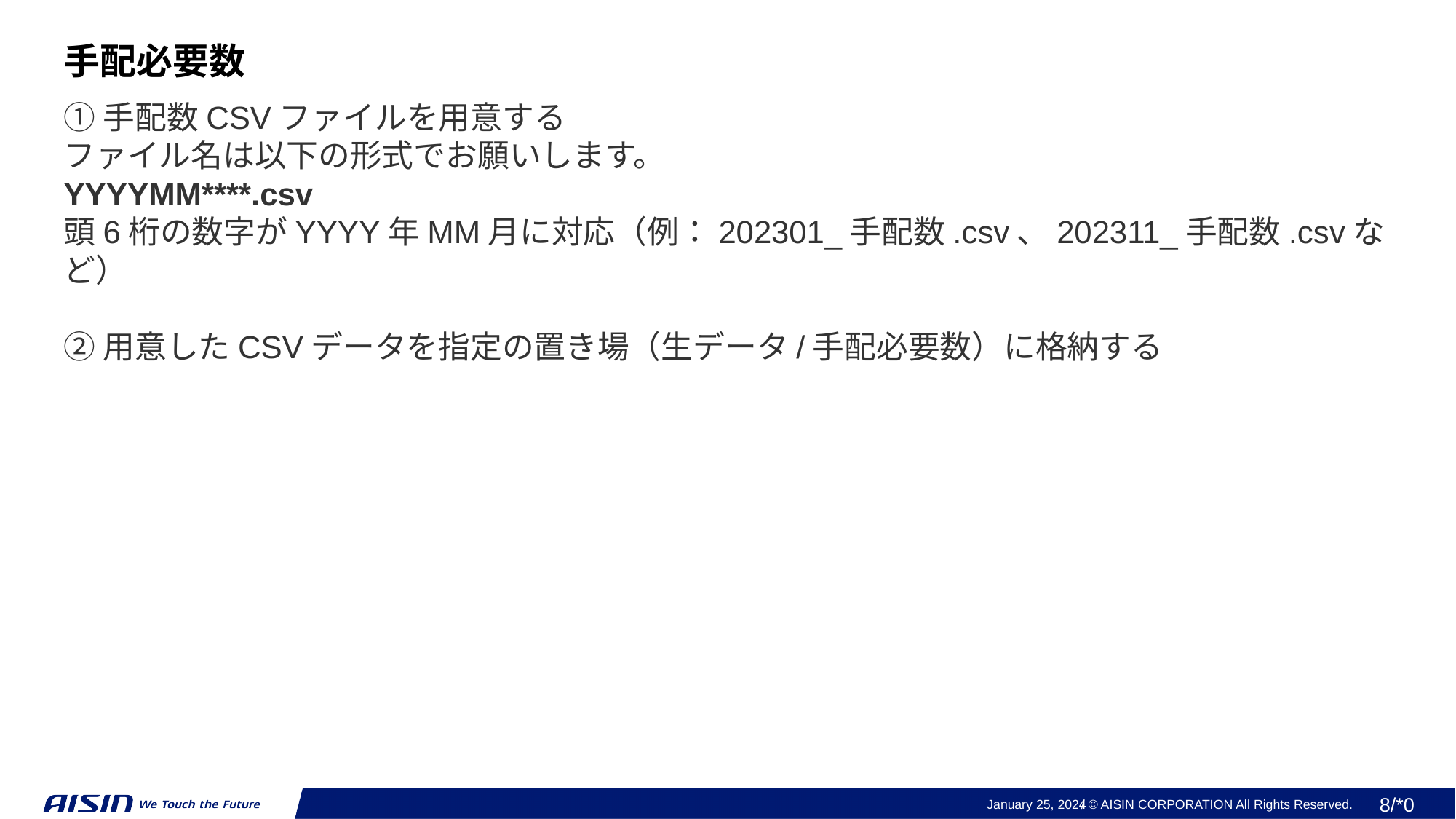

手配必要数
➀手配数CSVファイルを用意する
ファイル名は以下の形式でお願いします。
YYYYMM****.csv
頭6桁の数字がYYYY年MM月に対応（例：202301_手配数.csv、202311_手配数.csvなど）

➁用意したCSVデータを指定の置き場（生データ/手配必要数）に格納する

January 25, 2024